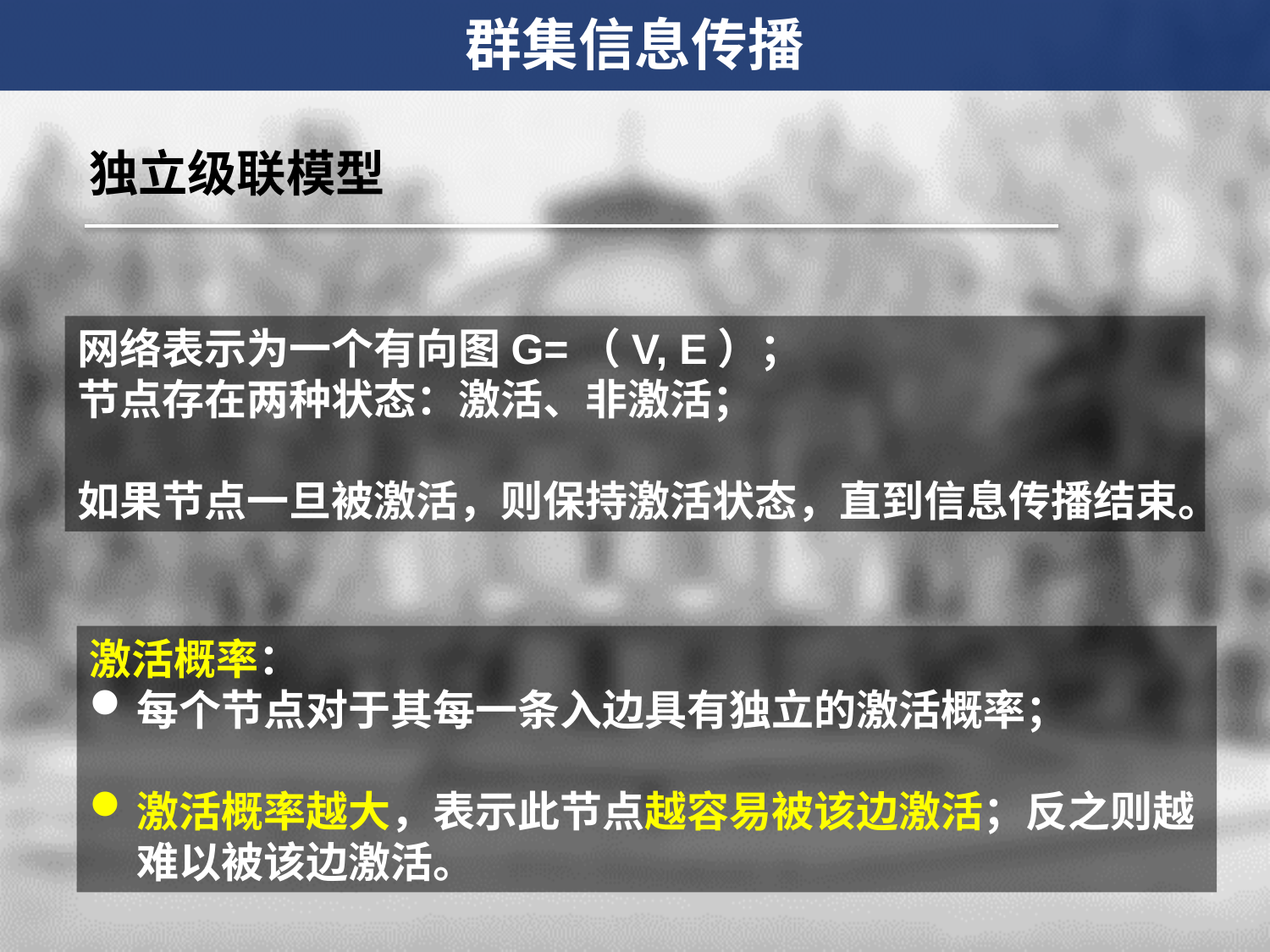

群集信息传播
独立级联模型
网络表示为一个有向图G=（V, E）；
节点存在两种状态：激活、非激活；

如果节点一旦被激活，则保持激活状态，直到信息传播结束。
激活概率：
每个节点对于其每一条入边具有独立的激活概率；

激活概率越大，表示此节点越容易被该边激活；反之则越难以被该边激活。